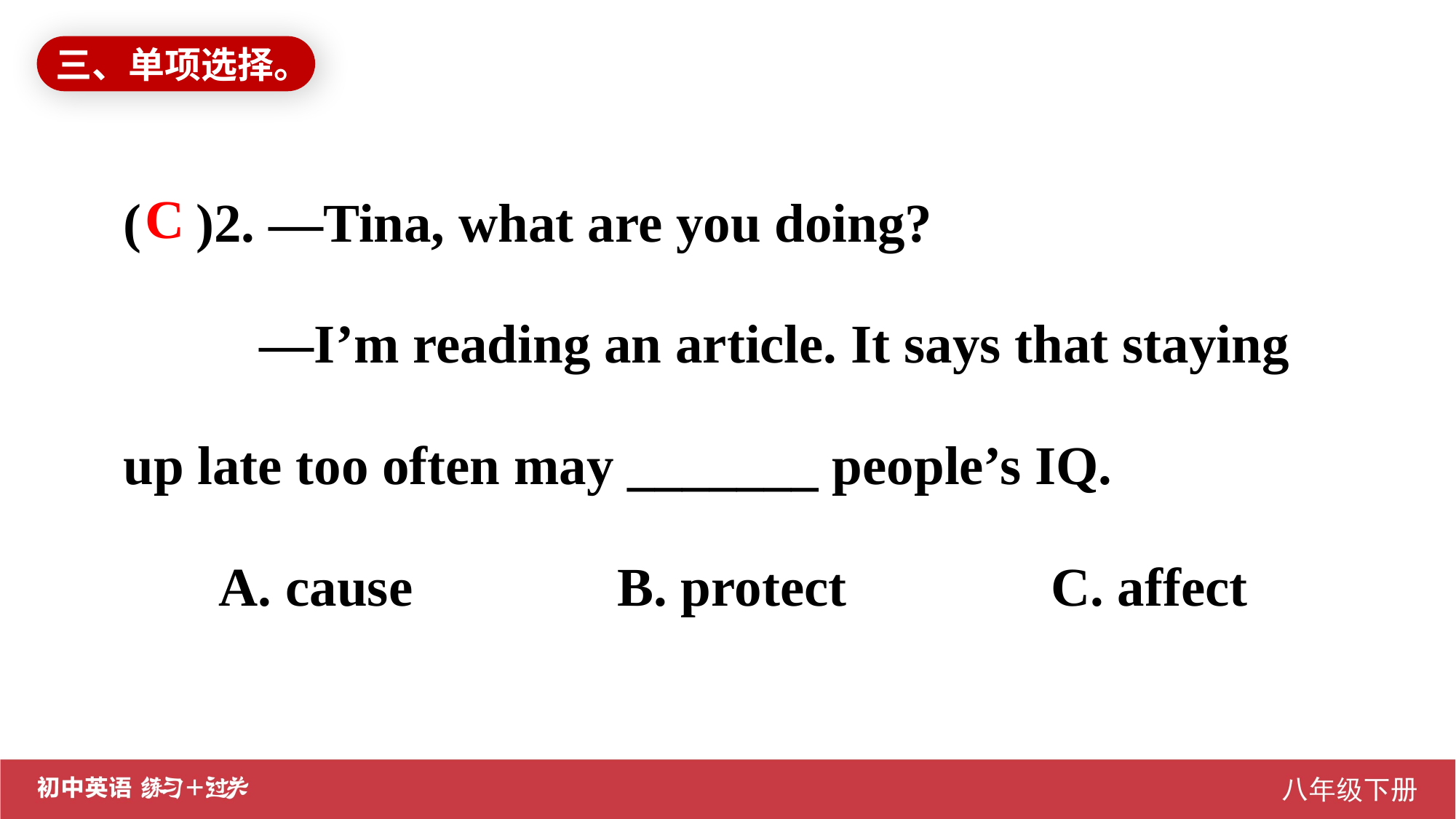

三、单项选择。
(    )2. —Tina, what are you doing?
          —I’m reading an article. It says that staying up late too often may _______ people’s IQ.
       A. cause               B. protect               C. affect
C